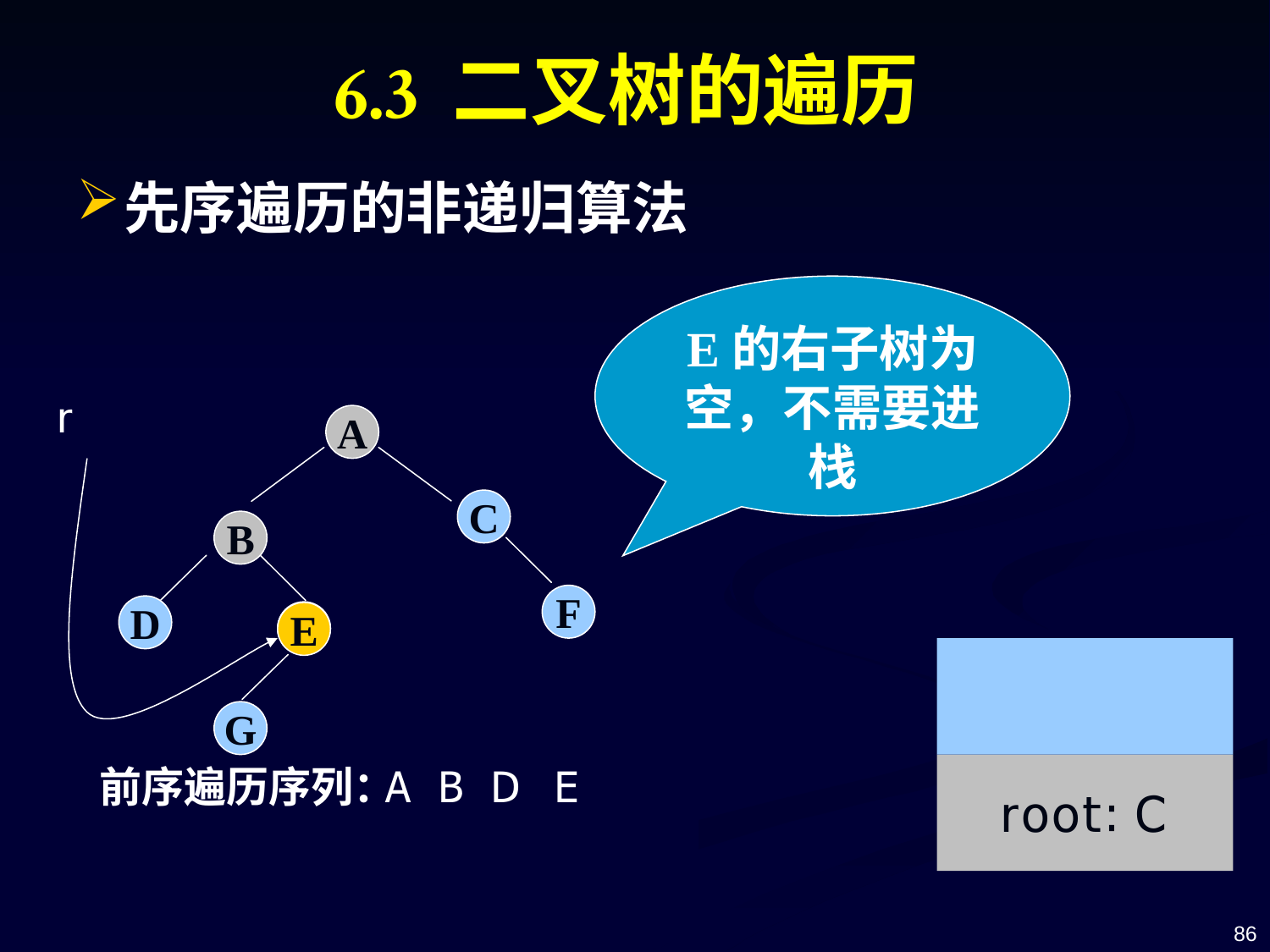

# 6.3 二叉树的遍历
先序遍历的非递归算法
E的右子树为空，不需要进栈
r
A

C
B

F
D
E
E

G
前序遍历序列：
A
B
D
E
root: C
86